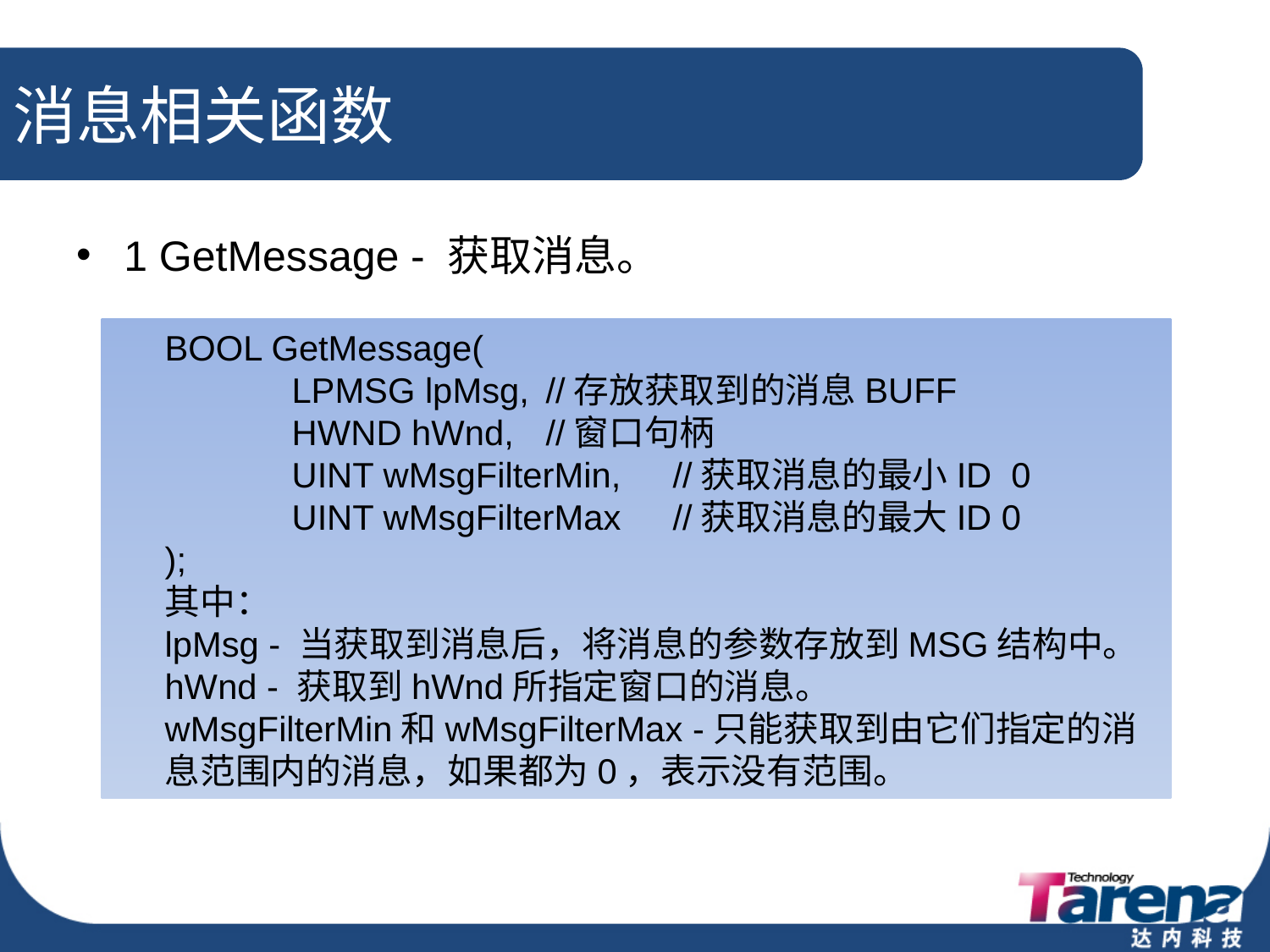

# 消息相关函数
1 GetMessage - 获取消息。

BOOL GetMessage(
	LPMSG lpMsg, 	//存放获取到的消息BUFF
	HWND hWnd, 	//窗口句柄
	UINT wMsgFilterMin,	//获取消息的最小ID  0
	UINT wMsgFilterMax	//获取消息的最大ID 0
);
其中：
lpMsg - 当获取到消息后，将消息的参数存放到MSG结构中。
hWnd - 获取到hWnd所指定窗口的消息。
wMsgFilterMin和wMsgFilterMax -只能获取到由它们指定的消息范围内的消息，如果都为0，表示没有范围。